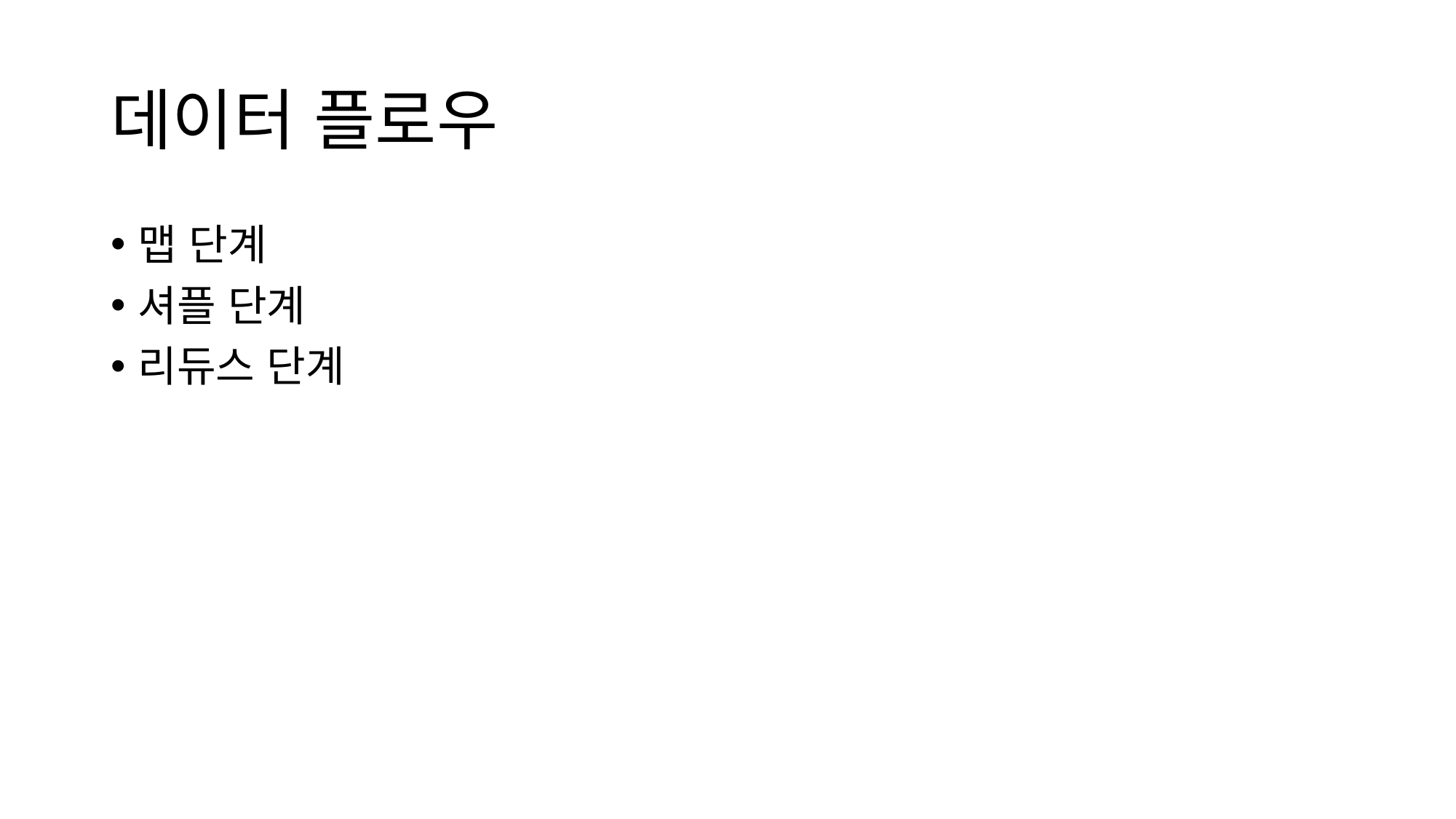

# 데이터 플로우
맵 단계
셔플 단계
리듀스 단계